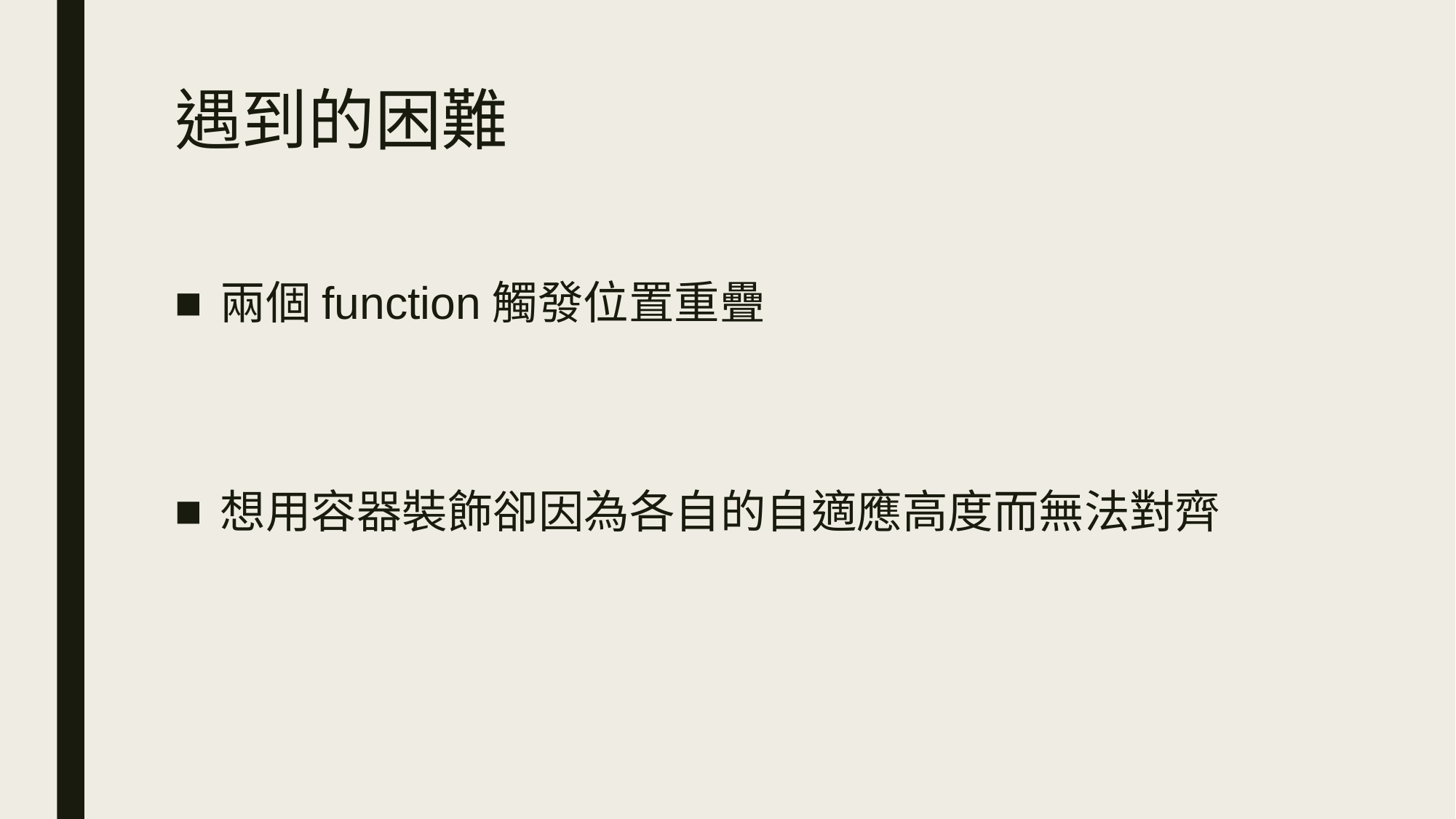

# 遇到的困難
兩個function觸發位置重疊

想用容器裝飾卻因為各自的自適應高度而無法對齊